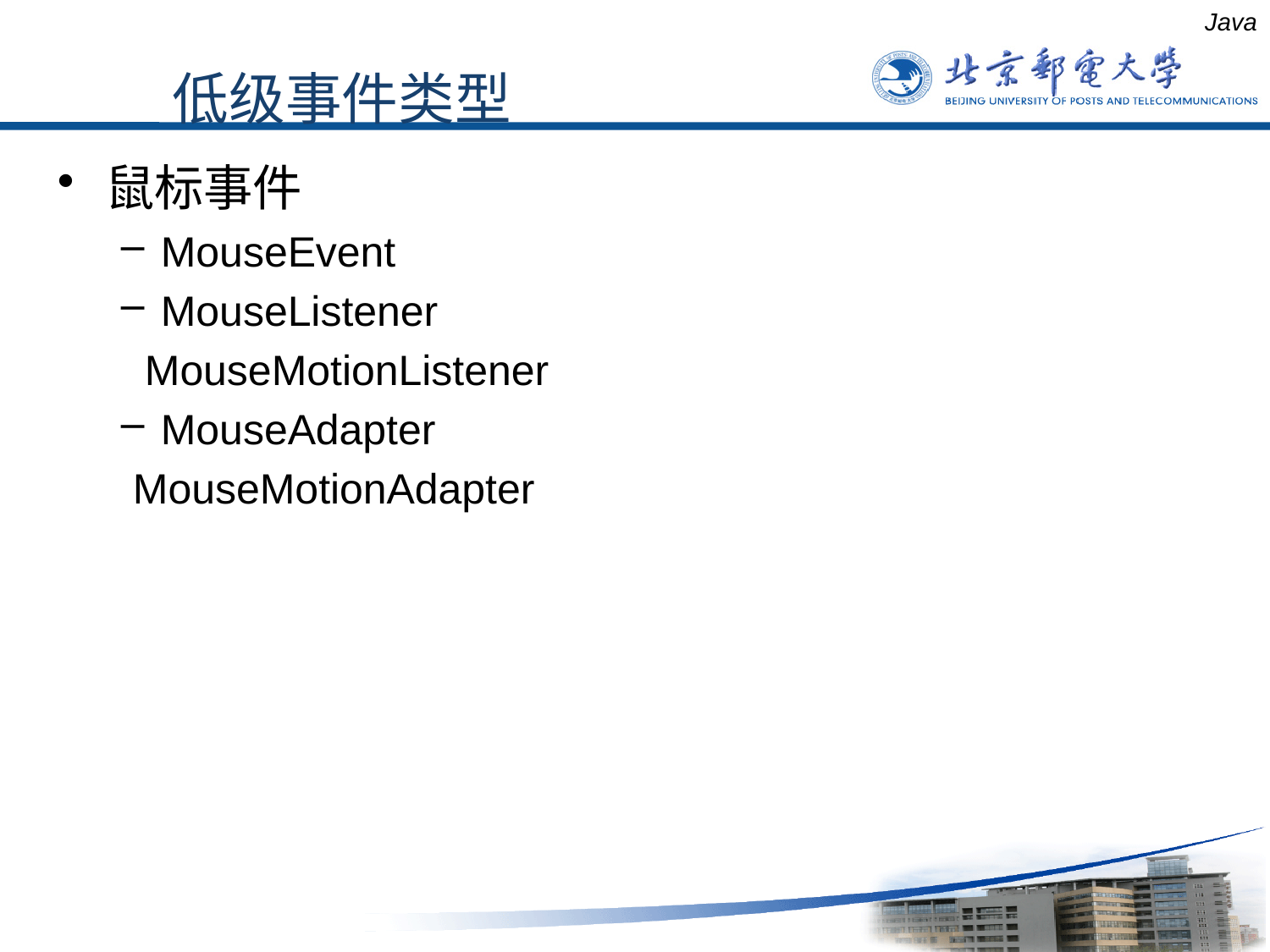

鼠标事件
MouseEvent
MouseListener
  MouseMotionListener
MouseAdapter
 MouseMotionAdapter

Java
低级事件类型